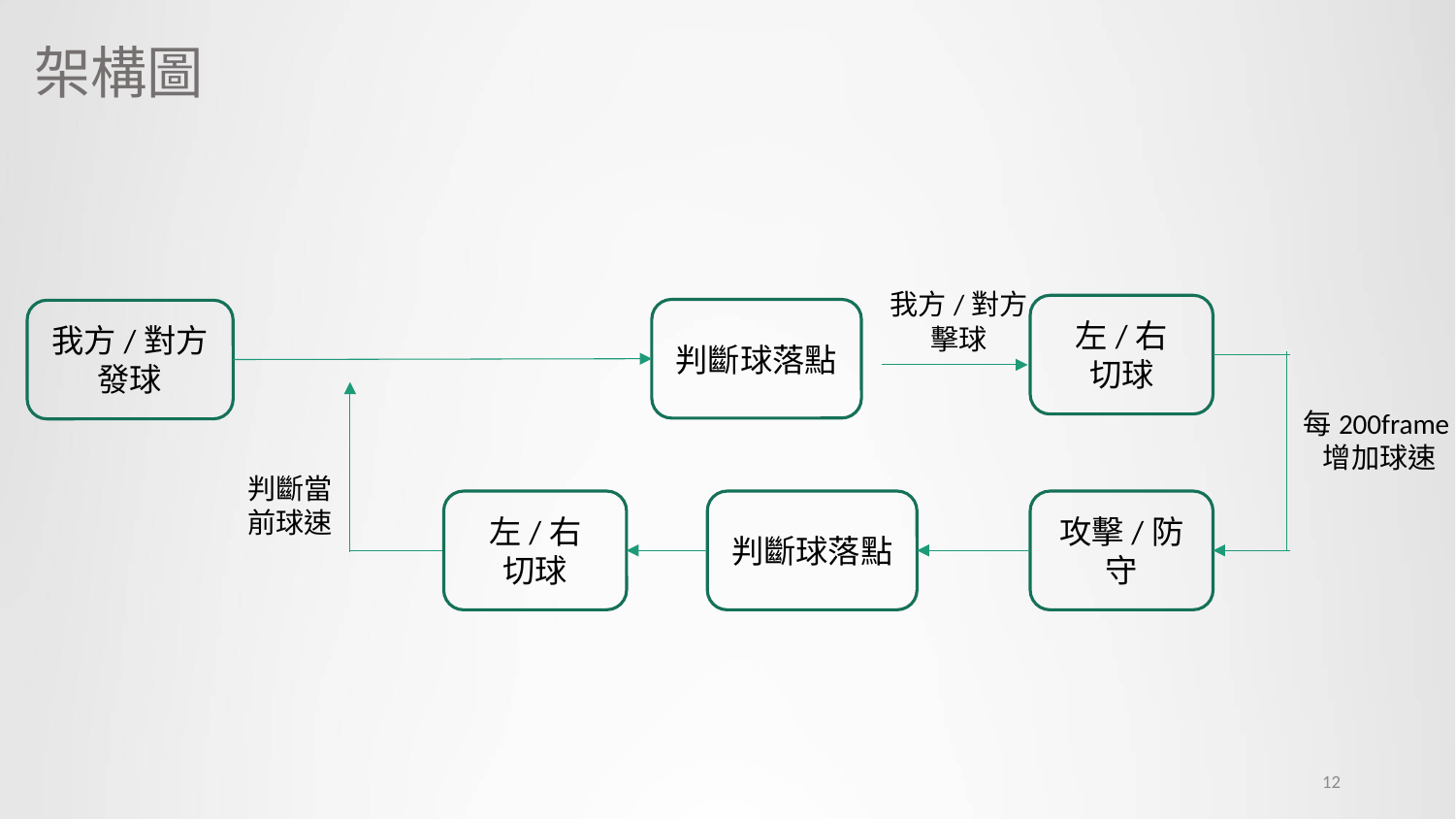

架構圖
我方/對方
擊球
左/右
切球
判斷球落點
我方/對方
發球
每200frame
增加球速
判斷當前球速
左/右
切球
判斷球落點
攻擊/防守
12